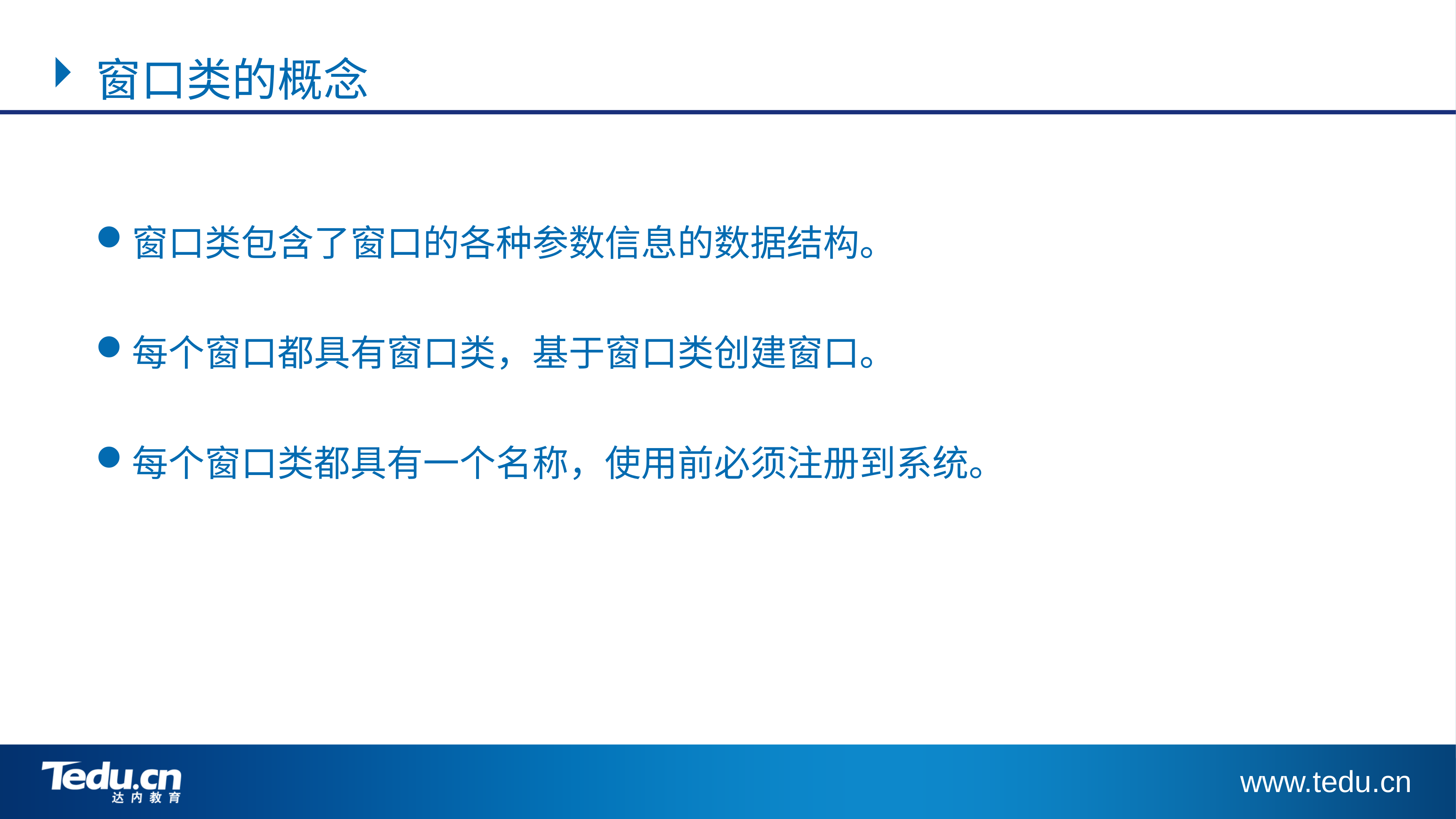

窗口类的概念

窗口类包含了窗口的各种参数信息的数据结构。

每个窗口都具有窗口类，基于窗口类创建窗口。

每个窗口类都具有一个名称，使用前必须注册到系统。